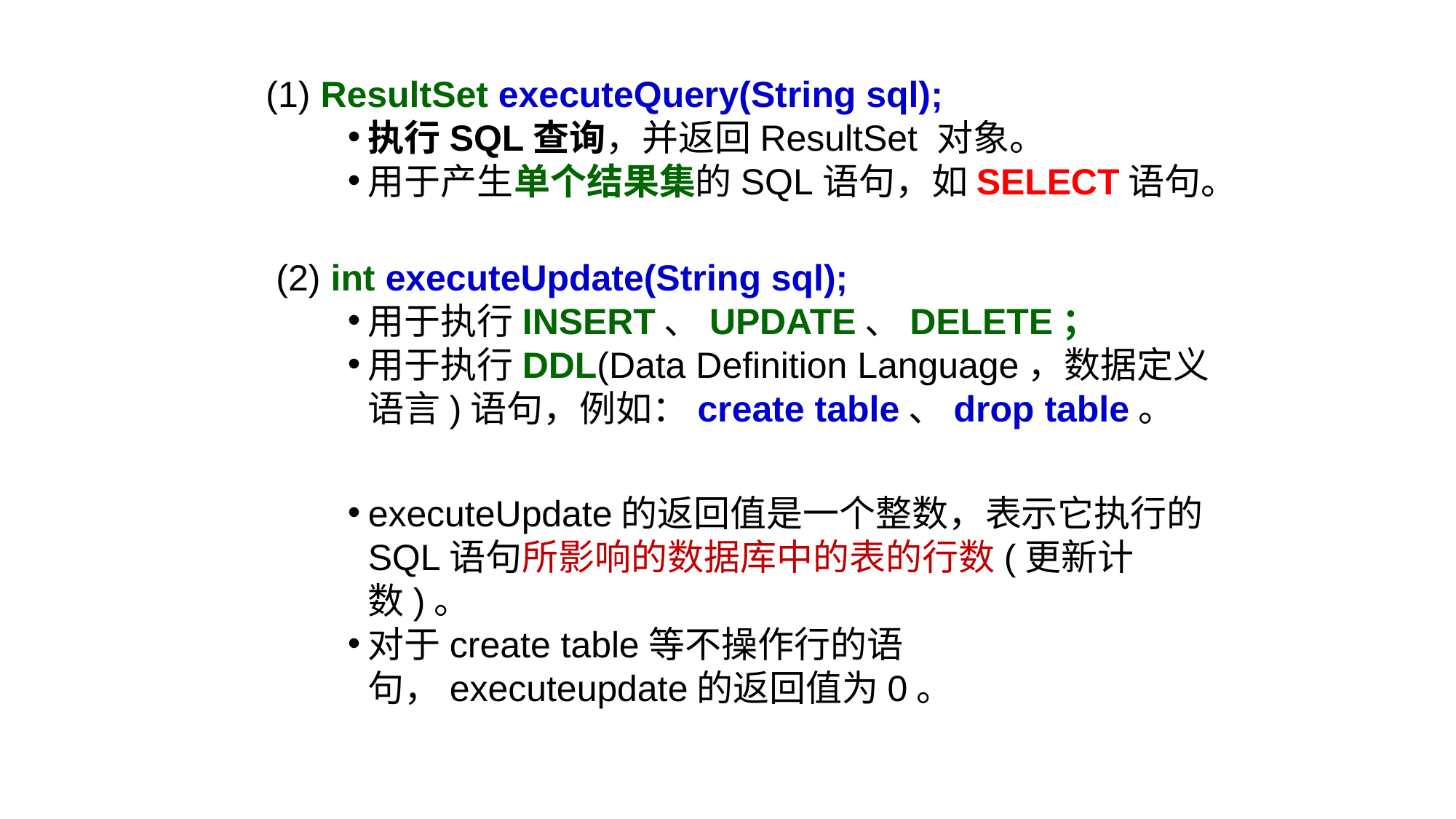

(1) ResultSet executeQuery(String sql);
执行SQL查询，并返回ResultSet 对象。
用于产生单个结果集的SQL语句，如SELECT语句。

 (2) int executeUpdate(String sql);
用于执行INSERT、UPDATE、DELETE；
用于执行DDL(Data Definition Language，数据定义语言)语句，例如：create table、drop table。

executeUpdate的返回值是一个整数，表示它执行的SQL语句所影响的数据库中的表的行数(更新计数)。
对于create table等不操作行的语句，executeupdate的返回值为0。

46